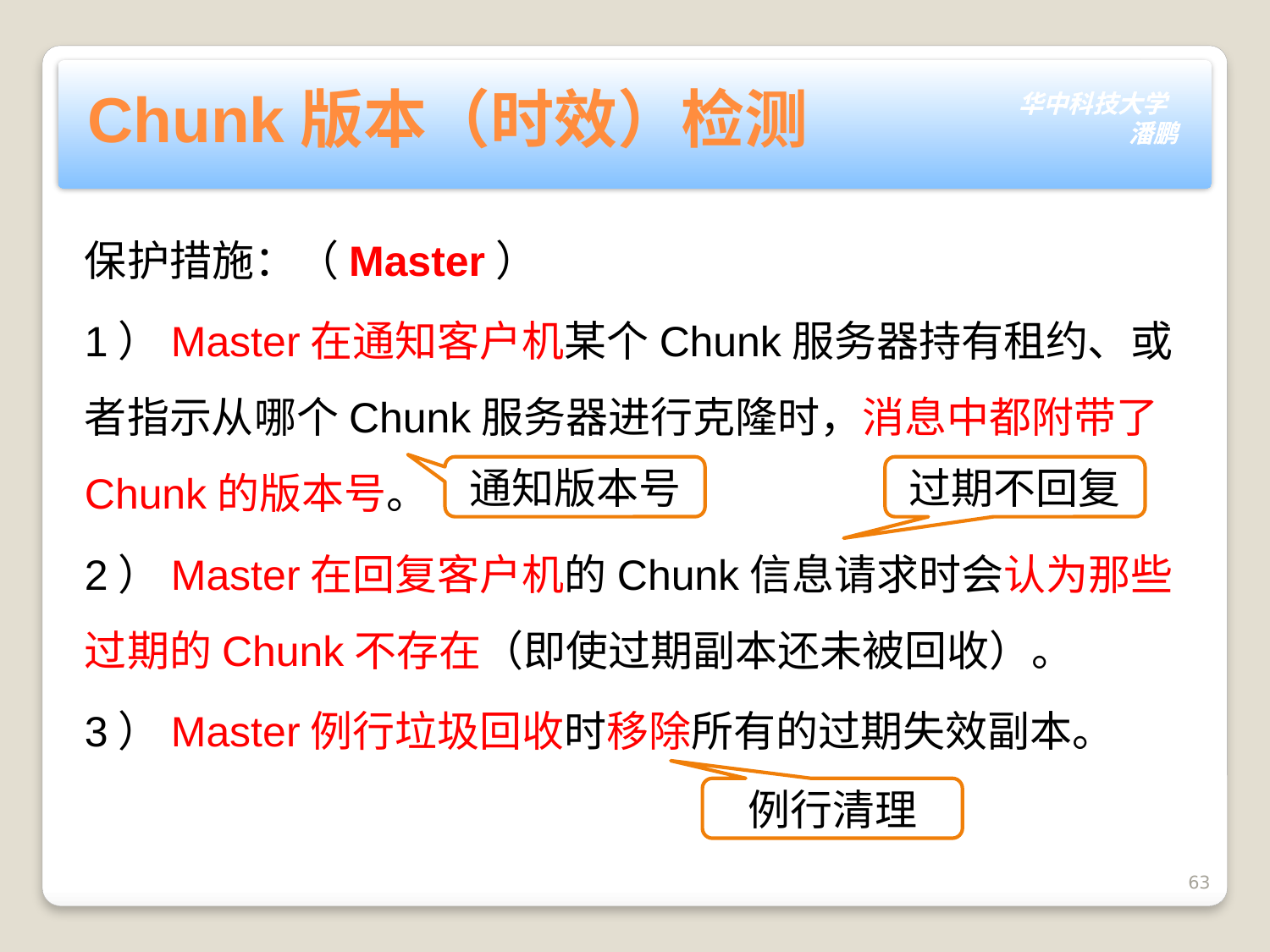

# Chunk版本（时效）检测
保护措施：（Master）
1）Master在通知客户机某个Chunk服务器持有租约、或者指示从哪个Chunk服务器进行克隆时，消息中都附带了Chunk的版本号。
2）Master在回复客户机的Chunk信息请求时会认为那些过期的Chunk不存在（即使过期副本还未被回收）。
3）Master例行垃圾回收时移除所有的过期失效副本。
通知版本号
过期不回复
例行清理
63